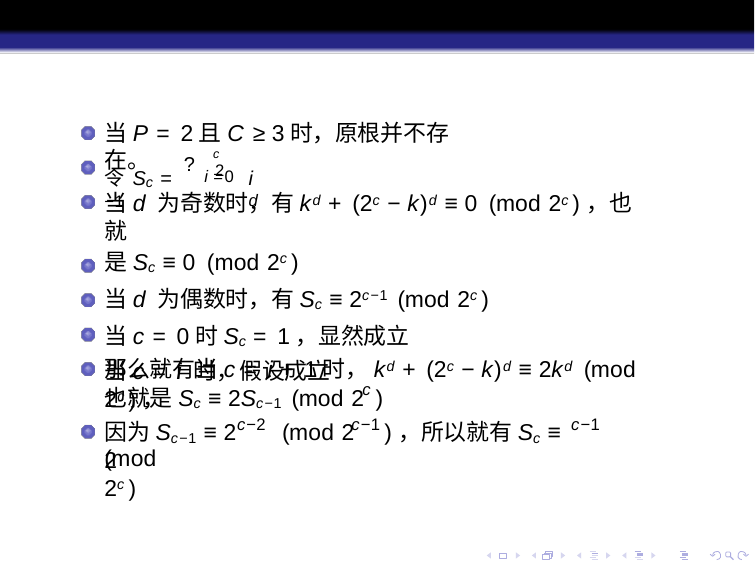

当P = 2且C ≥ 3时，原根并不存在。
令Sc  = ?2  −1
i d
c
i =0
当d 为奇数时，有kd  + (2c  − k)d  ≡ 0  (mod 2c )，也就
是Sc  ≡ 0  (mod 2c )
当d 为偶数时，有Sc  ≡ 2c−1  (mod 2c )
当c = 0时Sc  = 1，显然成立
当c = i 时，假设成立
那么就有当c = i + 1时，kd  + (2c  − k)d  ≡ 2kd   (mod 2c )，
c
也就是Sc  ≡ 2Sc−1  (mod 2  )
c−2	c−1	c−1
因为Sc−1  ≡ 2	(mod 2	)，所以就有Sc  ≡ 2
(mod 2c )